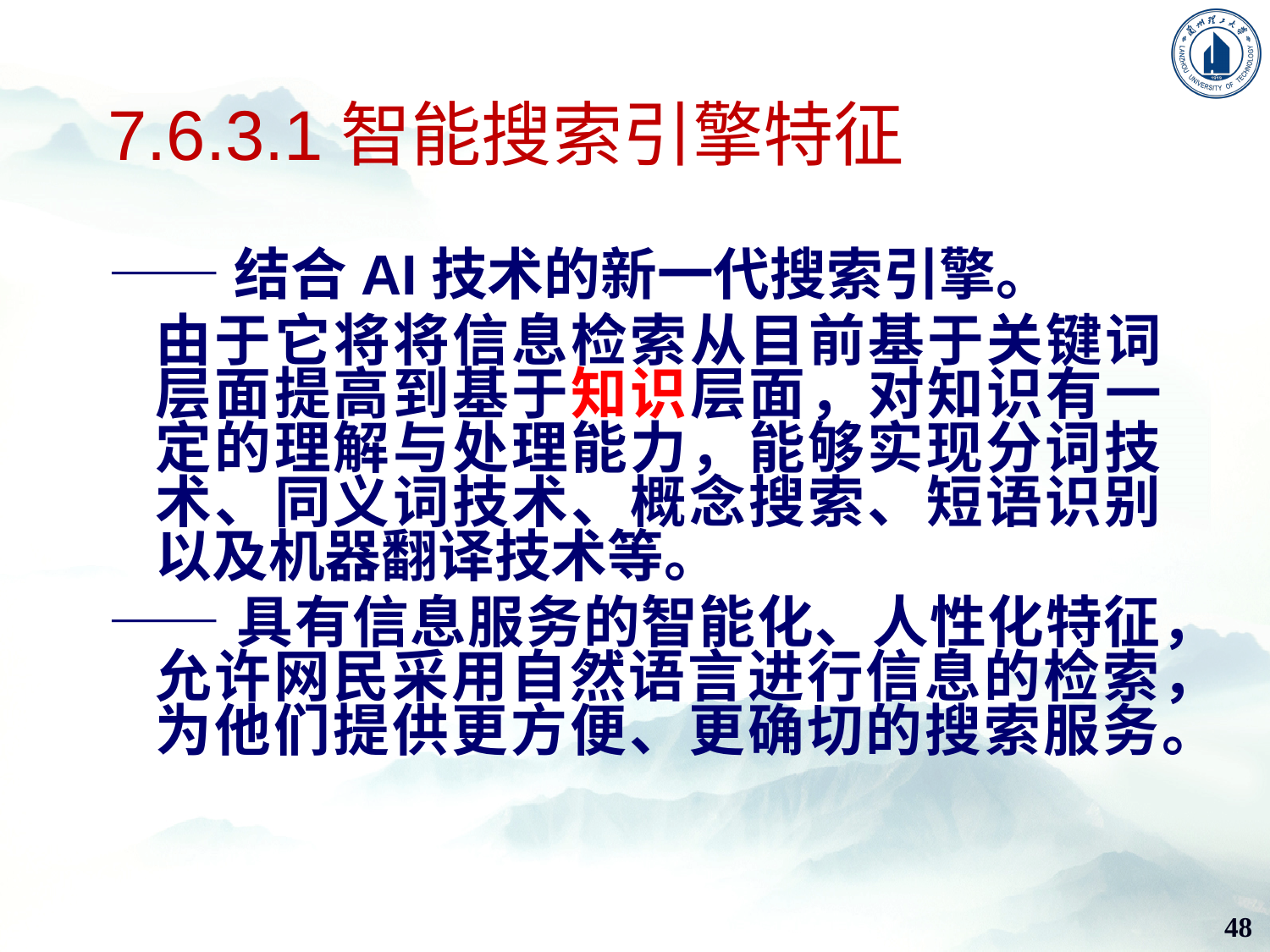

# 7.6.3.1智能搜索引擎特征
——结合AI技术的新一代搜索引擎。
  由于它将将信息检索从目前基于关键词层面提高到基于知识层面，对知识有一定的理解与处理能力，能够实现分词技术、同义词技术、概念搜索、短语识别以及机器翻译技术等。
——具有信息服务的智能化、人性化特征，允许网民采用自然语言进行信息的检索，为他们提供更方便、更确切的搜索服务。

48